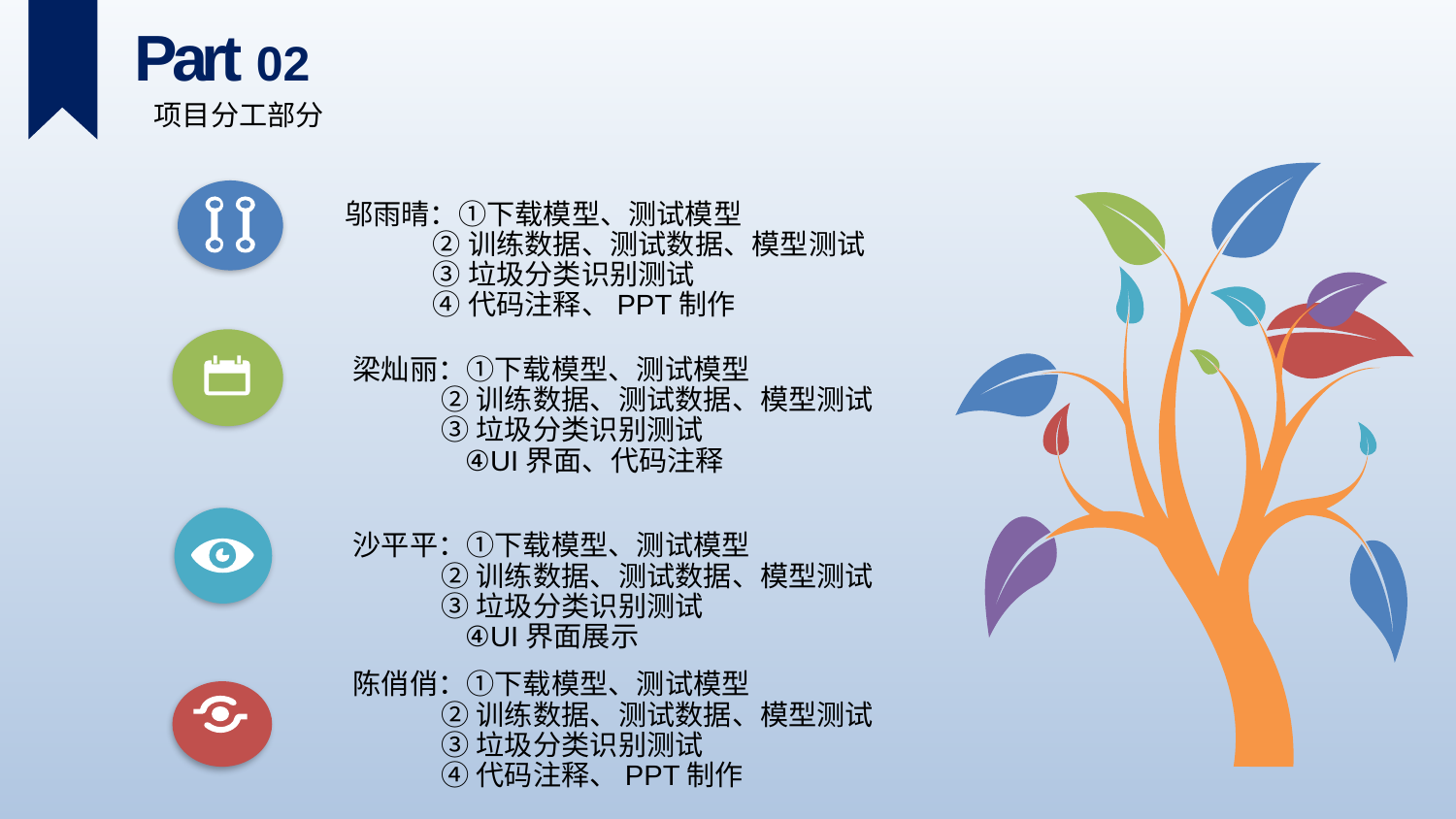

Part 02
项目分工部分

邬雨晴：①下载模型、测试模型
              ②训练数据、测试数据、模型测试
              ③垃圾分类识别测试
              ④代码注释、PPT制作

梁灿丽：①下载模型、测试模型
              ②训练数据、测试数据、模型测试
              ③垃圾分类识别测试
              ④UI界面、代码注释

沙平平：①下载模型、测试模型
              ②训练数据、测试数据、模型测试
              ③垃圾分类识别测试
              ④UI界面展示
陈俏俏：①下载模型、测试模型
              ②训练数据、测试数据、模型测试
              ③垃圾分类识别测试
              ④代码注释、PPT制作